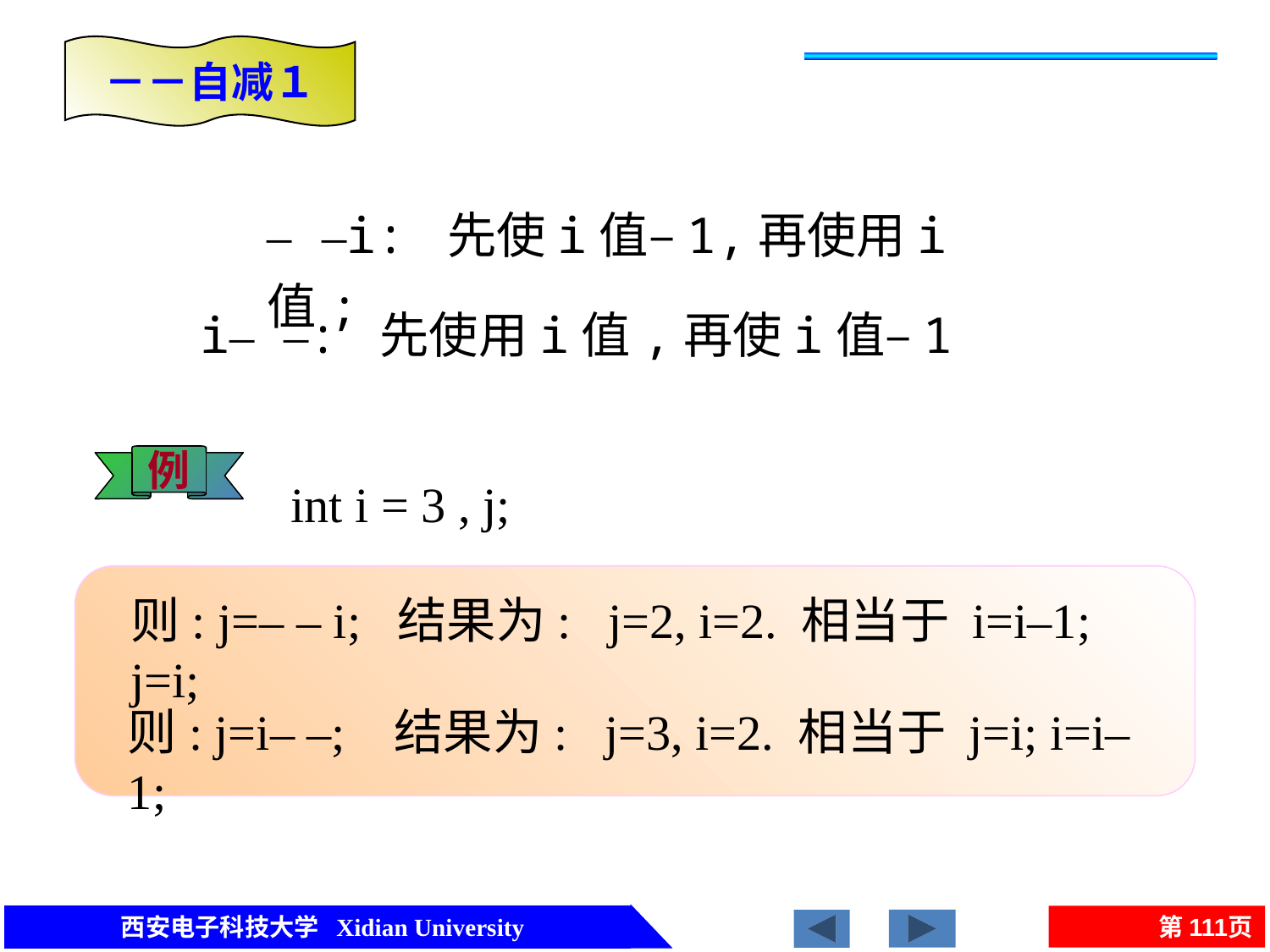

－－自减１

– –i: 先使i值–1,再使用i值;
i– –: 先使用i值,再使i值–1
例
　　　int i = 3 , j;

则: j=– – i;  结果为:   j=2, i=2. 相当于 i=i–1; j=i;
则: j=i– –;   结果为:   j=3, i=2. 相当于 j=i; i=i–1;